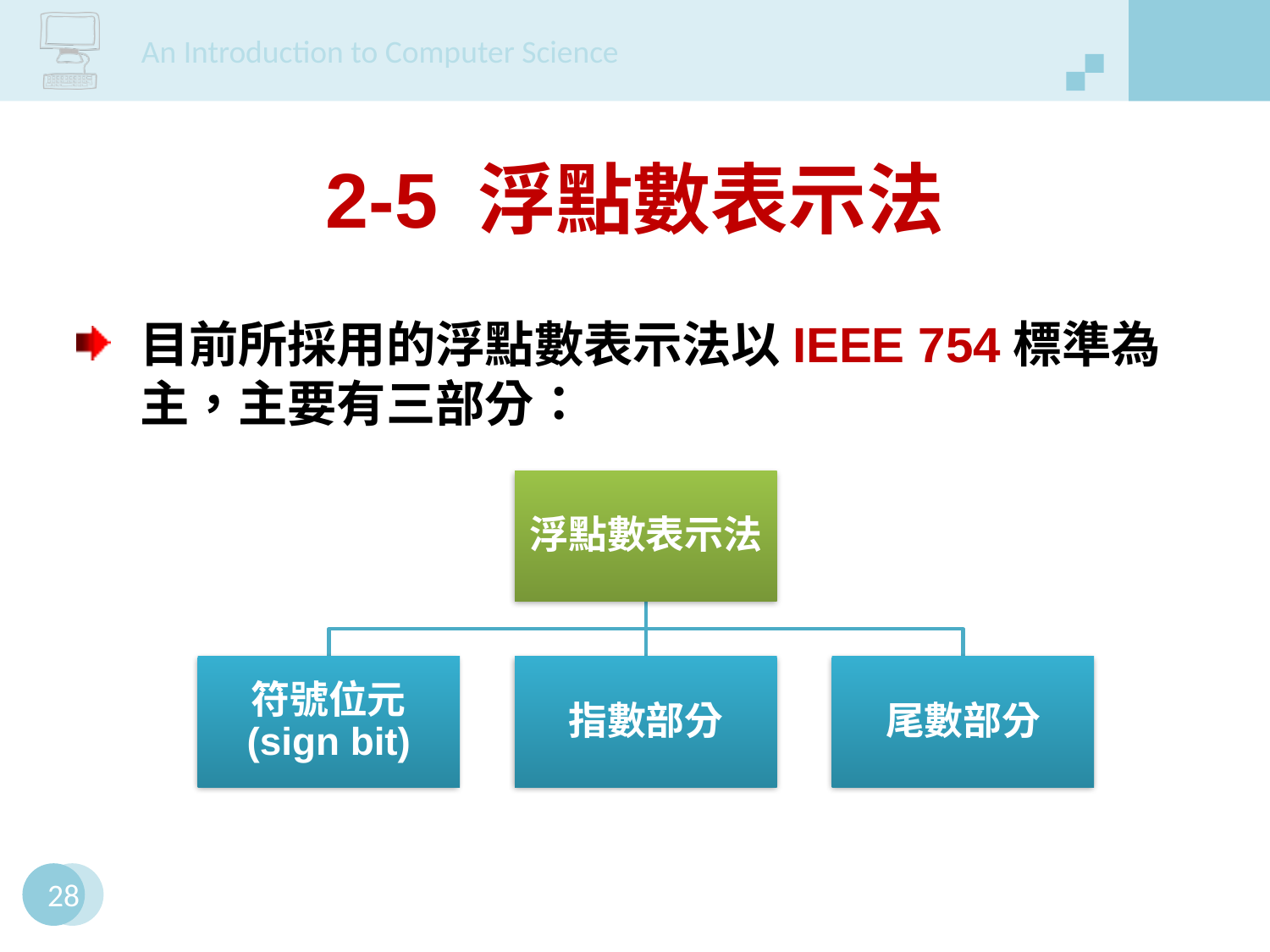

# 2-5 浮點數表示法
目前所採用的浮點數表示法以IEEE 754標準為主，主要有三部分：
浮點數表示法
符號位元
(sign bit)
指數部分
尾數部分